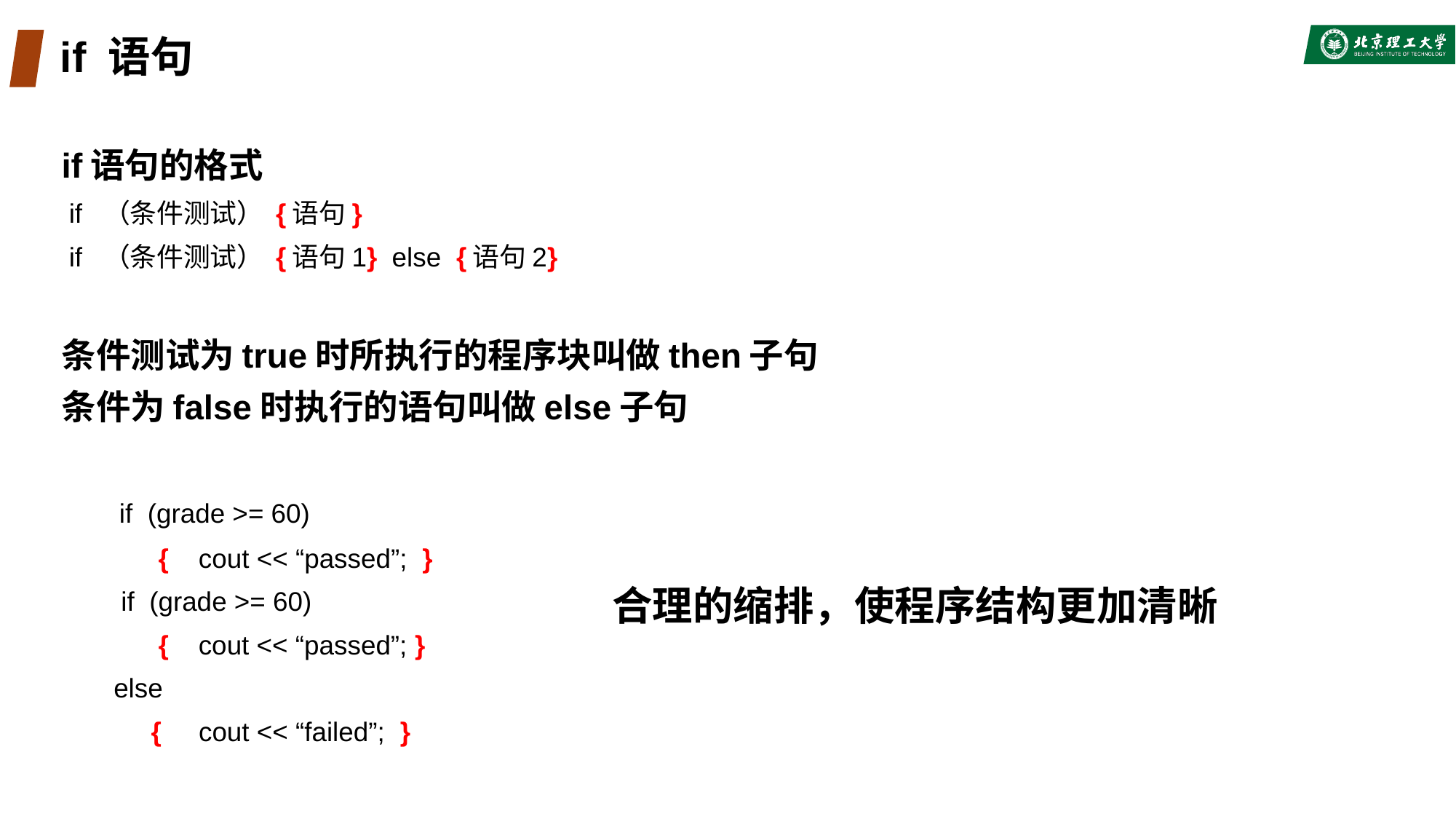

# if 语句
if语句的格式
 if  （条件测试） {语句}
 if  （条件测试） {语句1}  else  {语句2}

条件测试为true时所执行的程序块叫做then子句
条件为false时执行的语句叫做else子句

      if  (grade >= 60)
             {    cout << “passed”;  }
        if  (grade >= 60)
             {    cout << “passed”; }
       else
            {     cout << “failed”;  }

合理的缩排，使程序结构更加清晰